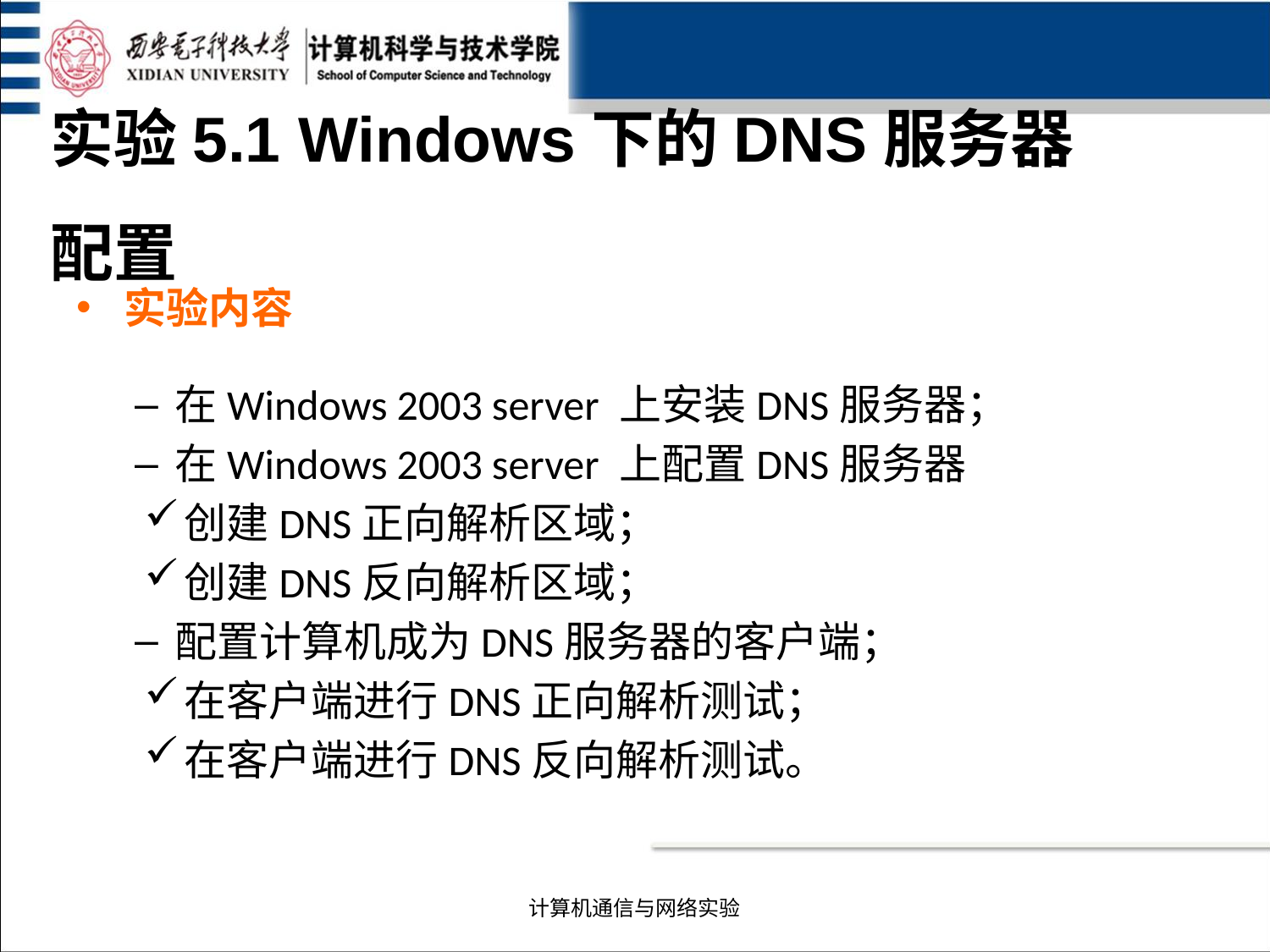

实验5.1 Windows下的DNS服务器配置
实验内容
在Windows 2003 server 上安装DNS服务器；
在Windows 2003 server 上配置DNS服务器
创建DNS正向解析区域；
创建DNS反向解析区域；
配置计算机成为DNS服务器的客户端；
在客户端进行DNS正向解析测试；
在客户端进行DNS反向解析测试。

计算机通信与网络实验